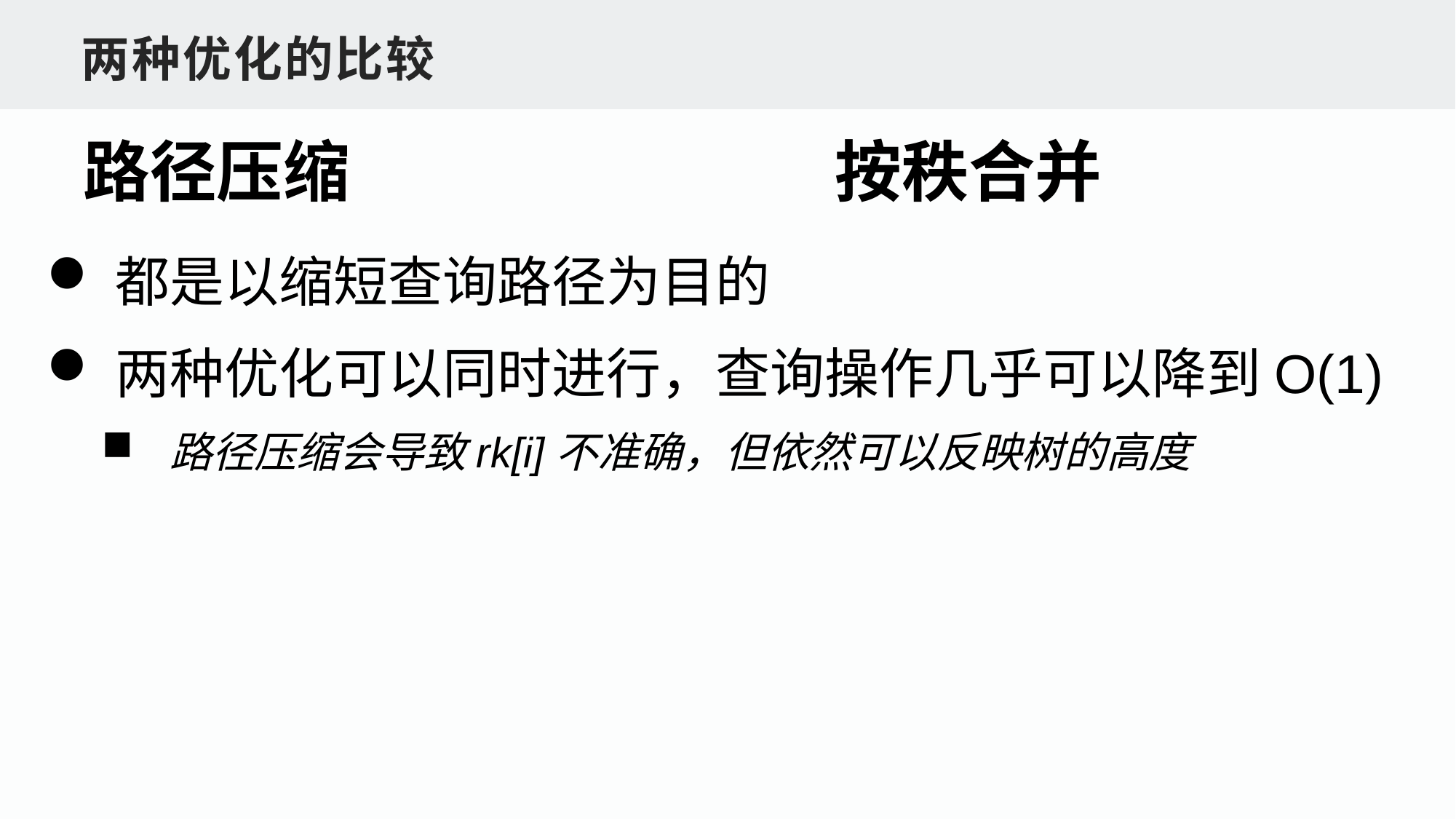

两种优化的比较
路径压缩
按秩合并
都是以缩短查询路径为目的
两种优化可以同时进行，查询操作几乎可以降到O(1)
路径压缩会导致rk[i]不准确，但依然可以反映树的高度
23